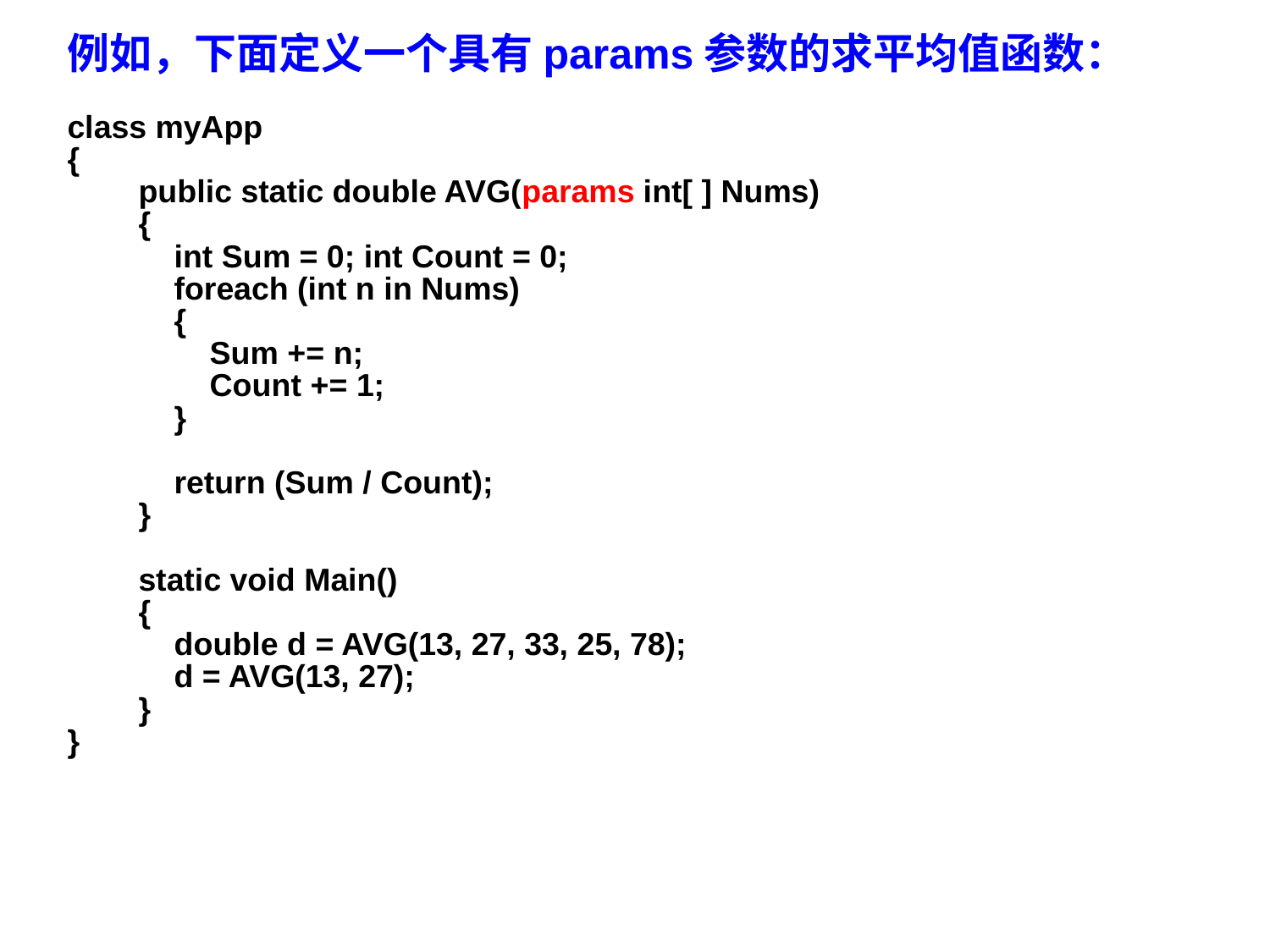

例如，下面定义一个具有params参数的求平均值函数：

class myApp
{
        public static double AVG(params int[ ] Nums)
        {
            int Sum = 0; int Count = 0;
            foreach (int n in Nums)
            {
                Sum += n;
                Count += 1;
            }

            return (Sum / Count);
        }

        static void Main()
        {
            double d = AVG(13, 27, 33, 25, 78);
            d = AVG(13, 27);
        }
}